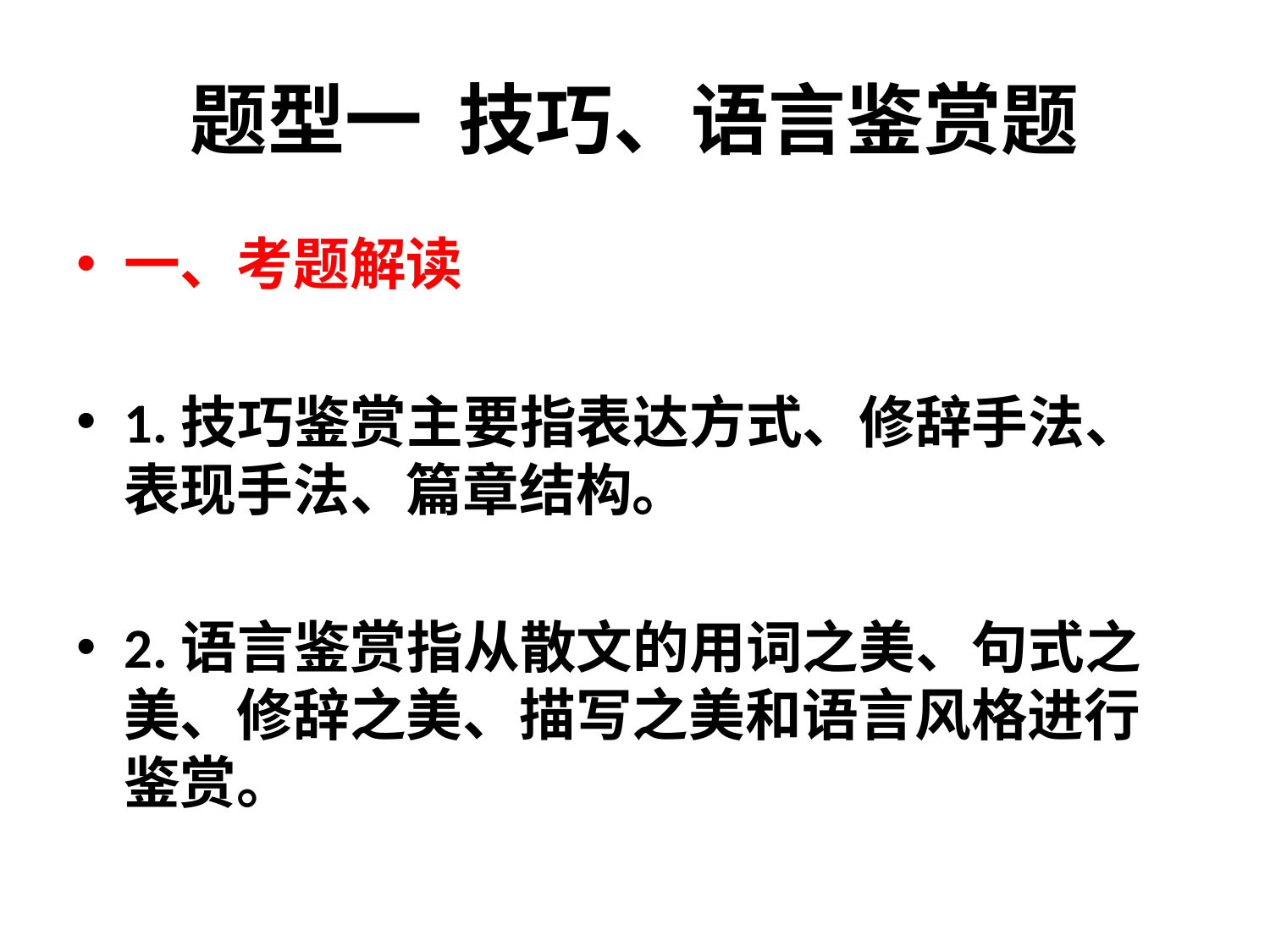

# 题型一  技巧、语言鉴赏题
一、考题解读

1.技巧鉴赏主要指表达方式、修辞手法、表现手法、篇章结构。

2.语言鉴赏指从散文的用词之美、句式之美、修辞之美、描写之美和语言风格进行鉴赏。